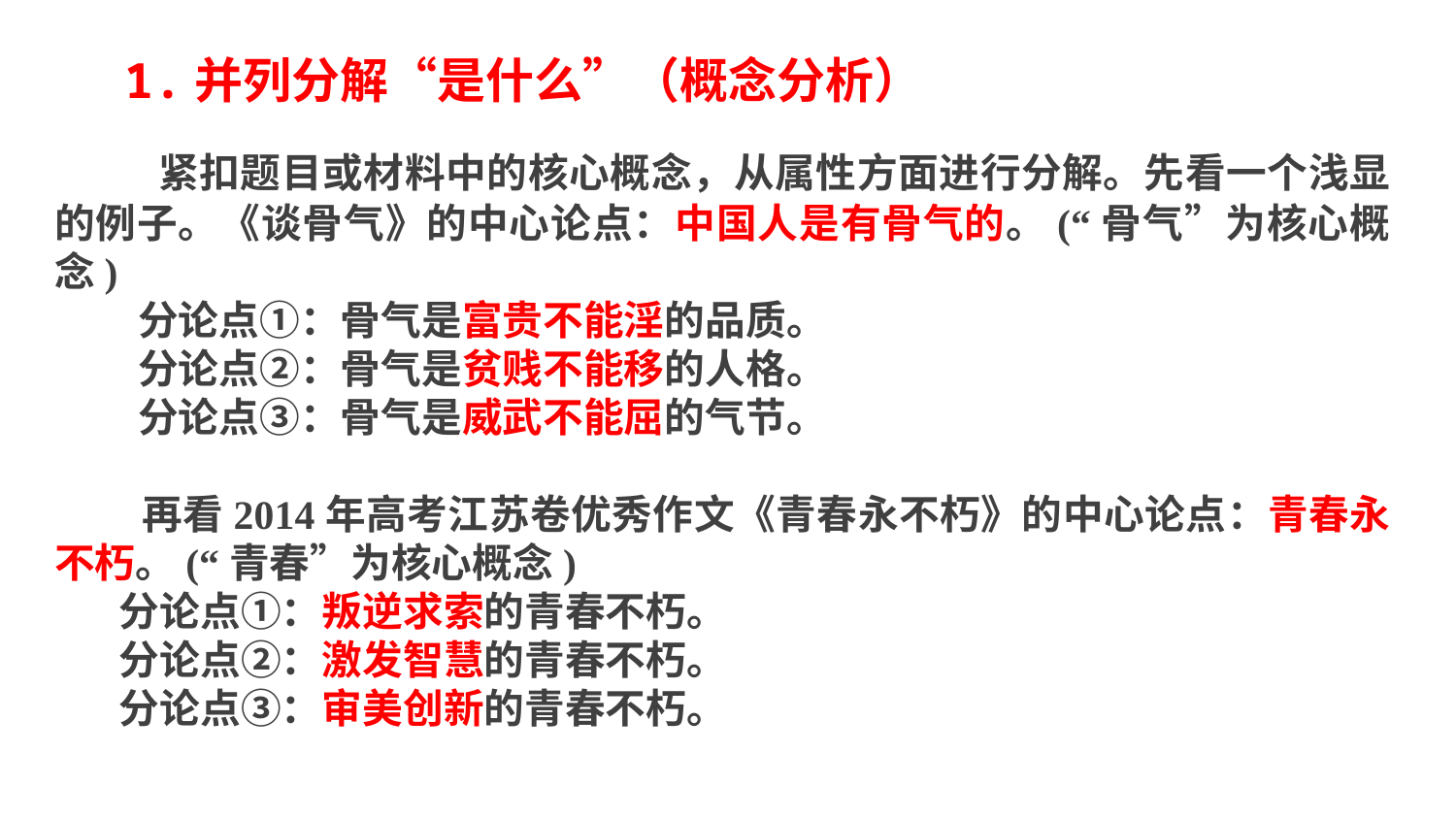

1.并列分解“是什么”（概念分析）
        紧扣题目或材料中的核心概念，从属性方面进行分解。先看一个浅显的例子。《谈骨气》的中心论点：中国人是有骨气的。(“骨气”为核心概念)
        分论点①：骨气是富贵不能淫的品质。
        分论点②：骨气是贫贱不能移的人格。
        分论点③：骨气是威武不能屈的气节。

        再看2014年高考江苏卷优秀作文《青春永不朽》的中心论点：青春永不朽。(“青春”为核心概念)
      分论点①：叛逆求索的青春不朽。
      分论点②：激发智慧的青春不朽。
      分论点③：审美创新的青春不朽。